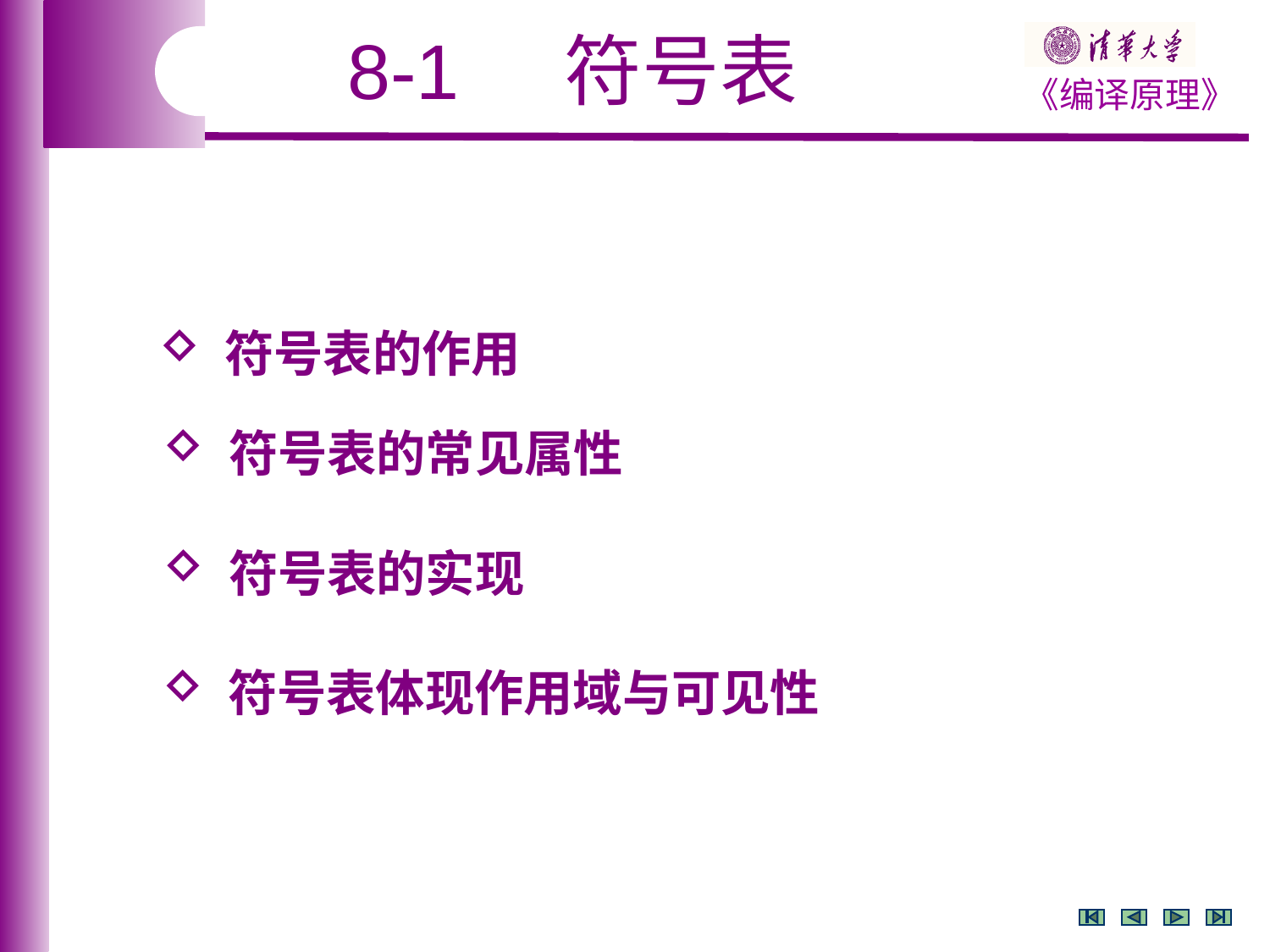

8-1    符号表
 符号表的作用
 符号表的常见属性
 符号表的实现
 符号表体现作用域与可见性